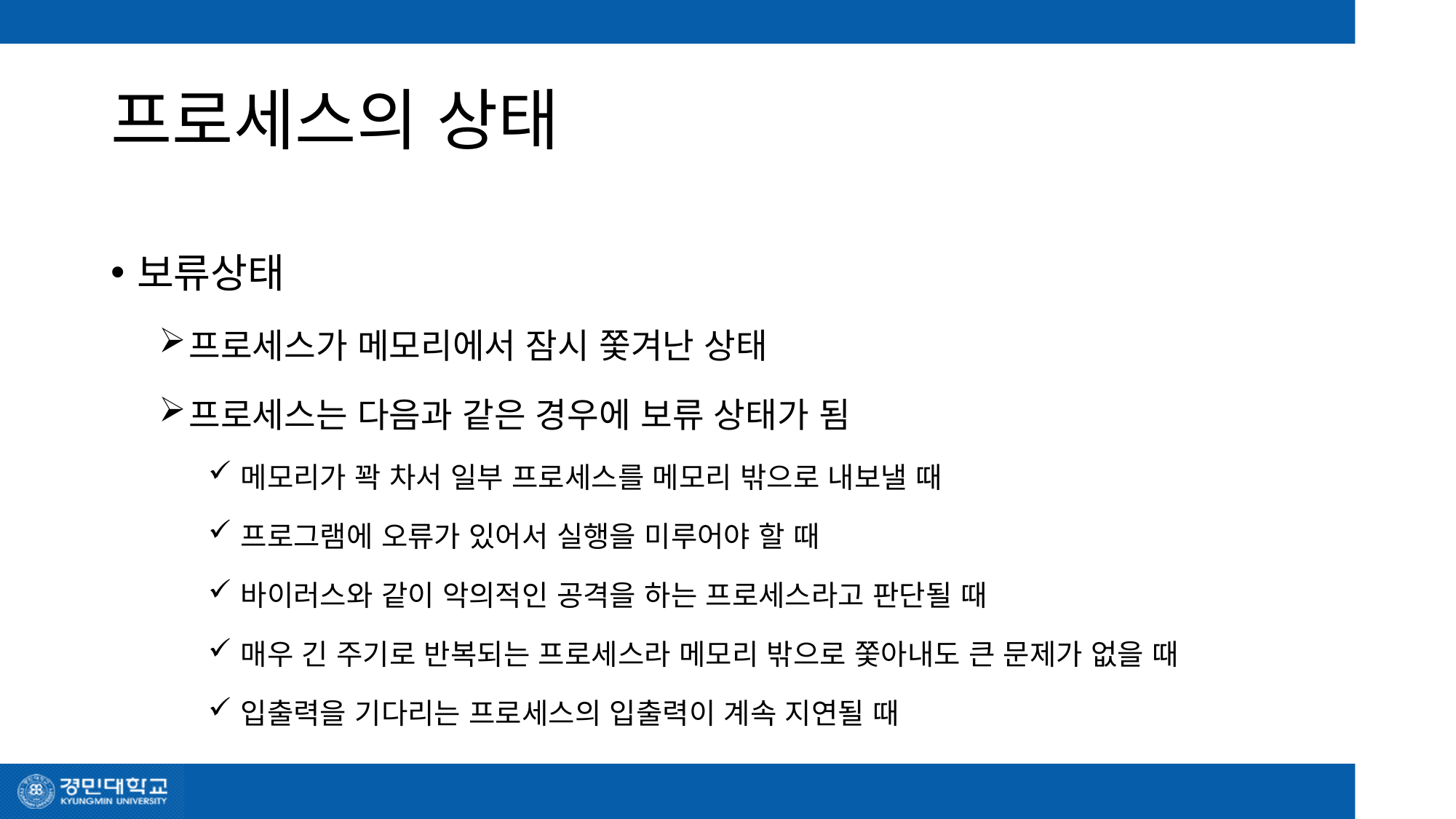

# 프로세스의 상태
보류상태
프로세스가 메모리에서 잠시 쫓겨난 상태
프로세스는 다음과 같은 경우에 보류 상태가 됨
메모리가 꽉 차서 일부 프로세스를 메모리 밖으로 내보낼 때
프로그램에 오류가 있어서 실행을 미루어야 할 때
바이러스와 같이 악의적인 공격을 하는 프로세스라고 판단될 때
매우 긴 주기로 반복되는 프로세스라 메모리 밖으로 쫓아내도 큰 문제가 없을 때
입출력을 기다리는 프로세스의 입출력이 계속 지연될 때